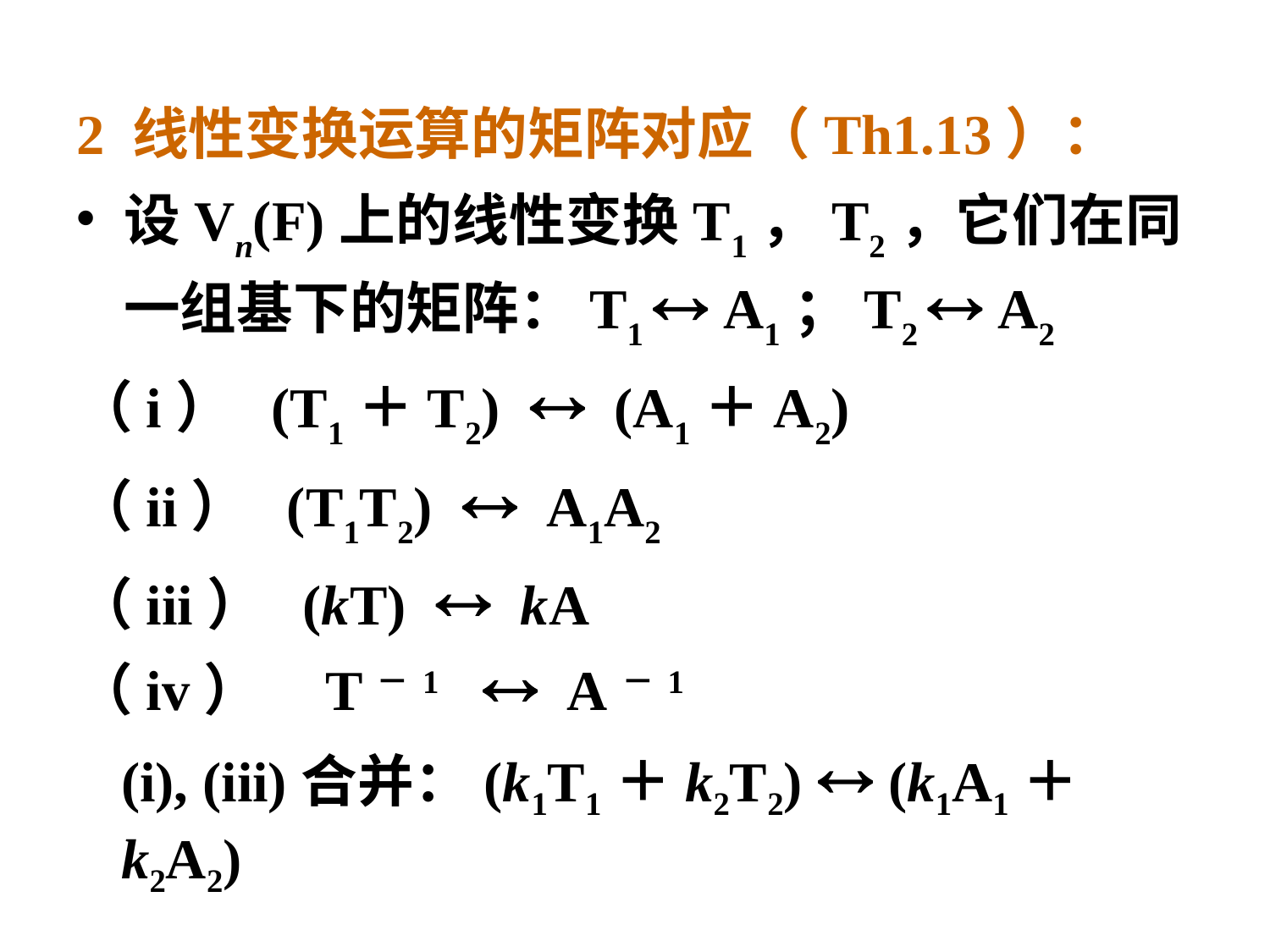

#
2 线性变换运算的矩阵对应（Th1.13）：
设Vn(F)上的线性变换T1，T2，它们在同一组基下的矩阵：T1 ↔ A1；T2 ↔ A2
（i）  (T1＋T2)  ↔  (A1＋A2)
（ii）  (T1T2)  ↔  A1A2
（iii）  (kT)  ↔  kA
（iv）    T－1   ↔  A－1
(i), (iii)合并：(k1T1＋k2T2) ↔ (k1A1＋k2A2)